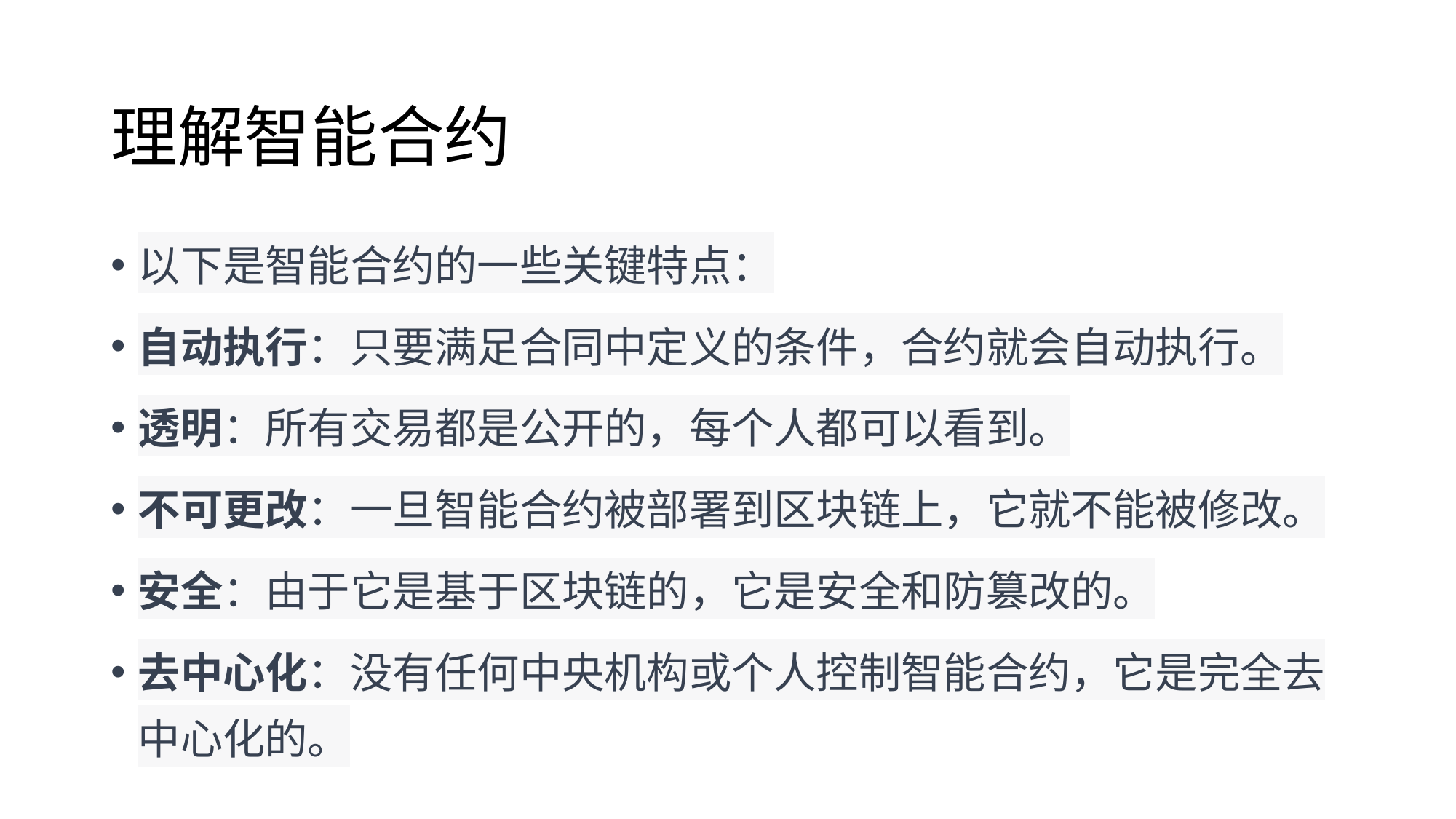

# 理解智能合约
以下是智能合约的一些关键特点：
自动执行：只要满足合同中定义的条件，合约就会自动执行。
透明：所有交易都是公开的，每个人都可以看到。
不可更改：一旦智能合约被部署到区块链上，它就不能被修改。
安全：由于它是基于区块链的，它是安全和防篡改的。
去中心化：没有任何中央机构或个人控制智能合约，它是完全去中心化的。